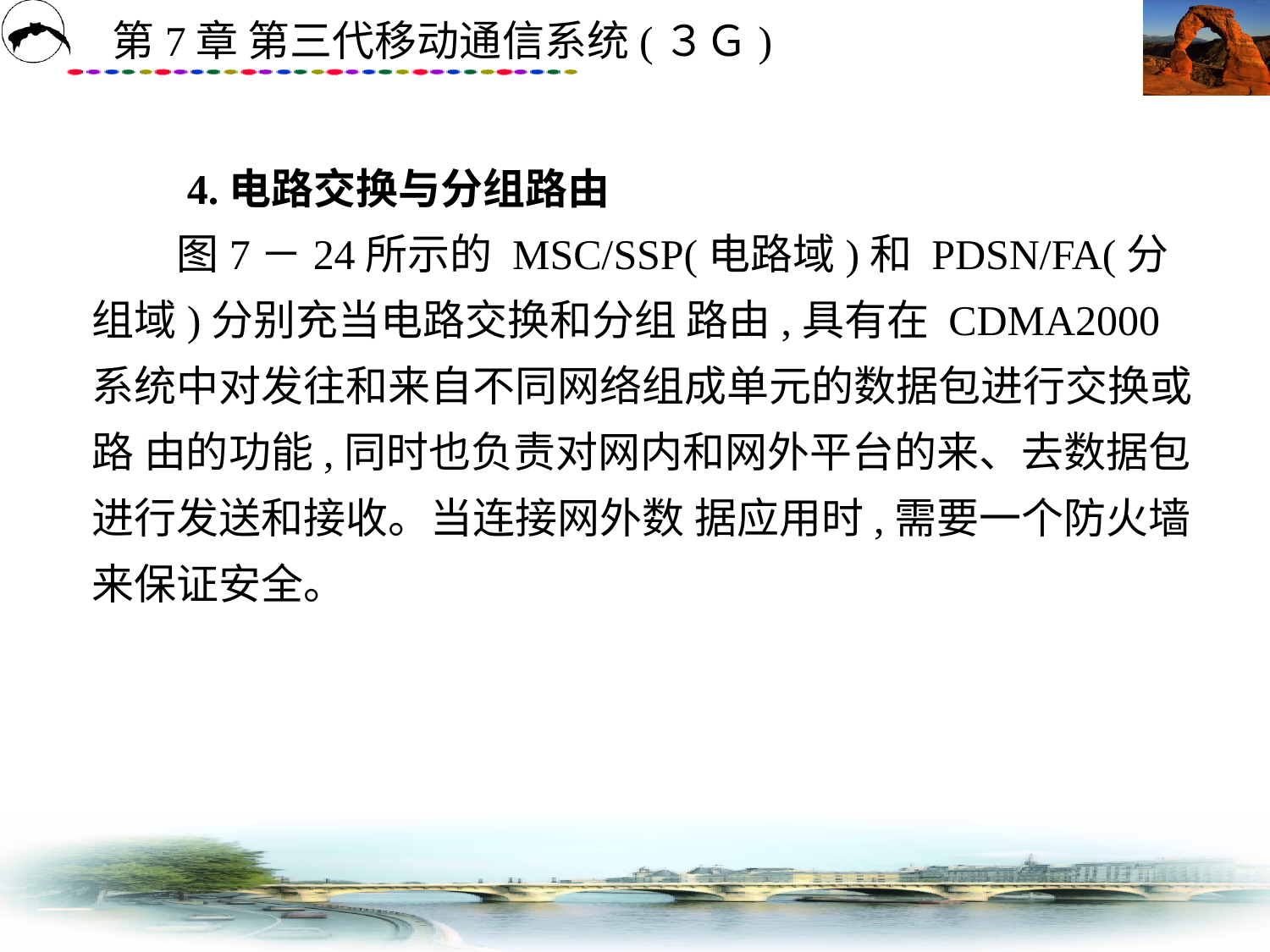

# 4.电路交换与分组路由 　　图7－24所示的 MSC/SSP(电路域)和 PDSN/FA(分组域)分别充当电路交换和分组 路由,具有在 CDMA2000系统中对发往和来自不同网络组成单元的数据包进行交换或路 由的功能,同时也负责对网内和网外平台的来、去数据包进行发送和接收。当连接网外数 据应用时,需要一个防火墙来保证安全。